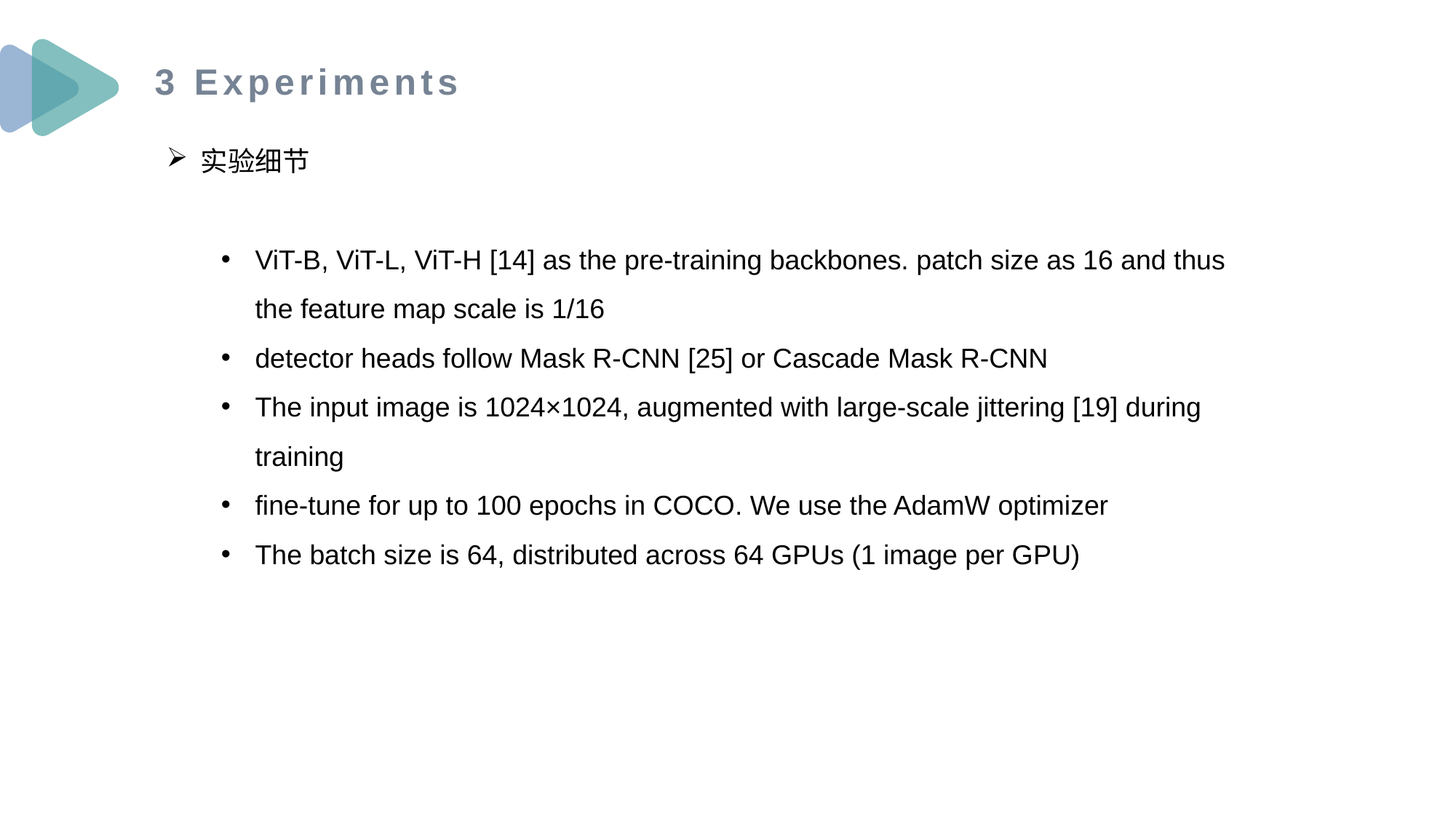

3 Experiments
实验细节

ViT-B, ViT-L, ViT-H [14] as the pre-training backbones. patch size as 16 and thus the feature map scale is 1/16
detector heads follow Mask R-CNN [25] or Cascade Mask R-CNN
The input image is 1024×1024, augmented with large-scale jittering [19] during training
fine-tune for up to 100 epochs in COCO. We use the AdamW optimizer
The batch size is 64, distributed across 64 GPUs (1 image per GPU)